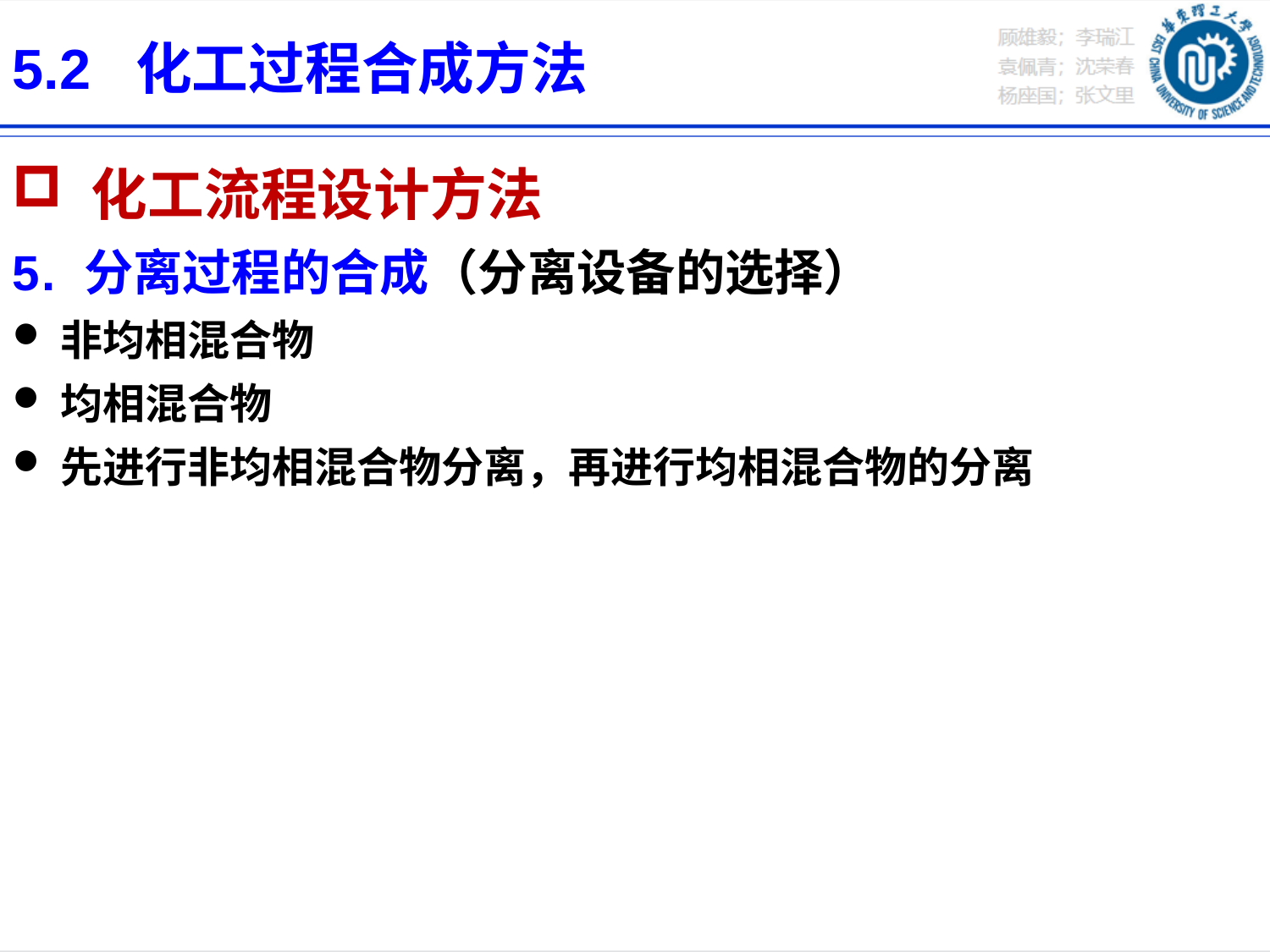

5.2  化工过程合成方法
 化工流程设计方法
分离过程的合成（分离设备的选择）
非均相混合物
均相混合物
先进行非均相混合物分离，再进行均相混合物的分离